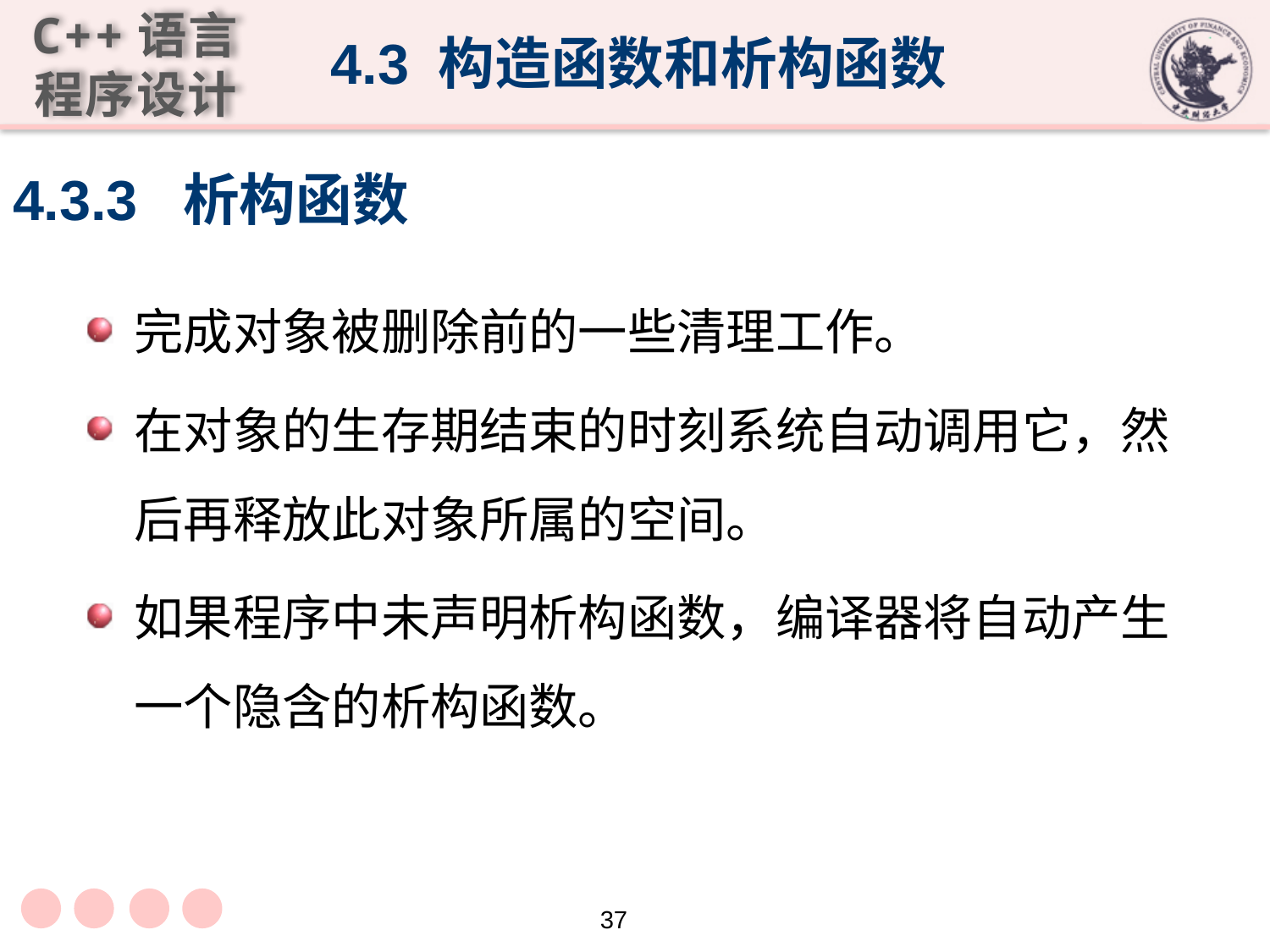

4.3 构造函数和析构函数
# 4.3.3  析构函数
完成对象被删除前的一些清理工作。
在对象的生存期结束的时刻系统自动调用它，然后再释放此对象所属的空间。
如果程序中未声明析构函数，编译器将自动产生一个隐含的析构函数。

37